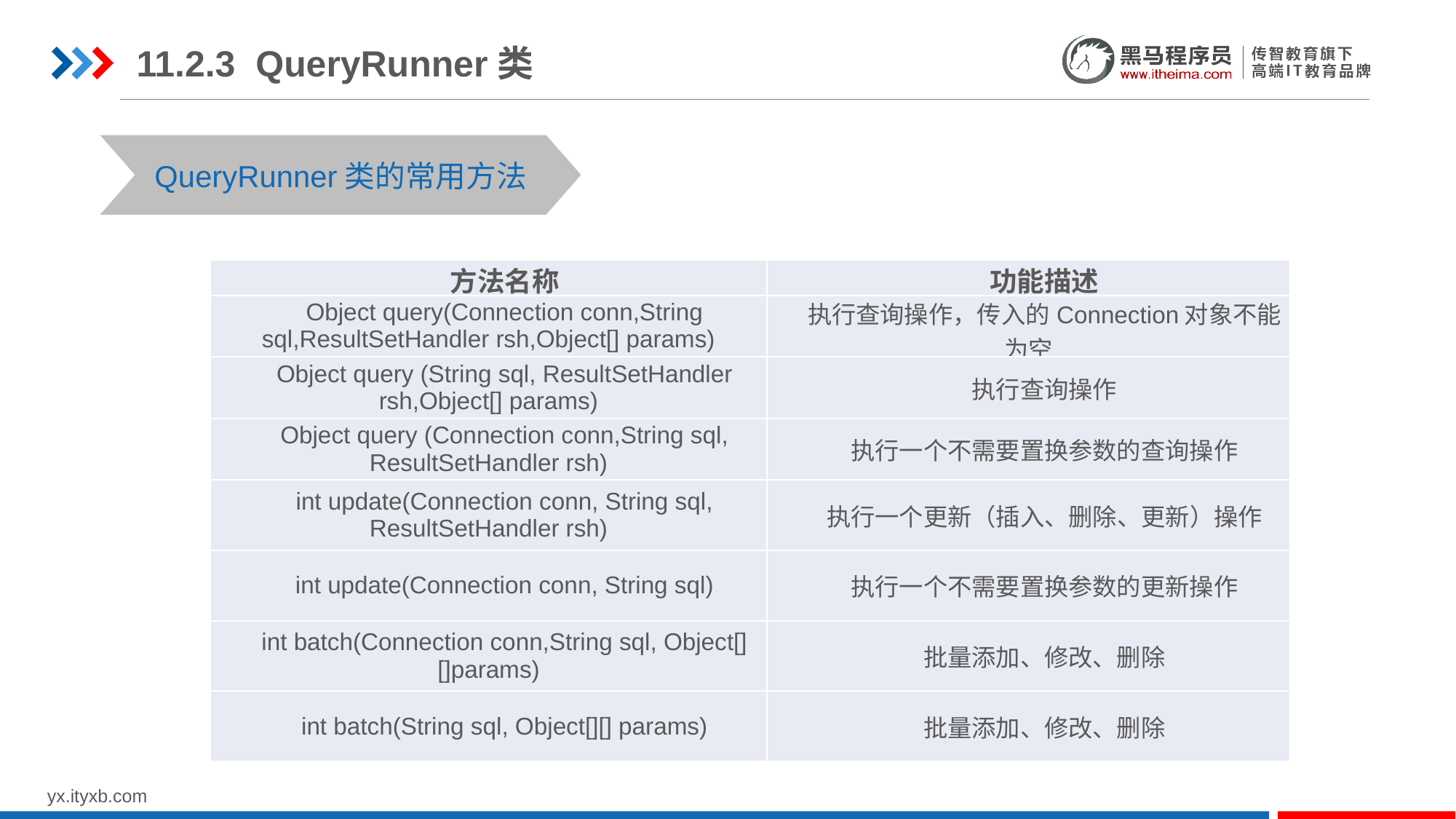

11.2.3  QueryRunner类

STEP  01
STEP  03
QueryRunner类的常用方法
| 方法名称 | 功能描述 |
| --- | --- |
| Object query(Connection conn,String sql,ResultSetHandler rsh,Object[] params) | 执行查询操作，传入的Connection对象不能为空 |
| Object query (String sql, ResultSetHandler rsh,Object[] params) | 执行查询操作 |
| Object query (Connection conn,String sql, ResultSetHandler rsh) | 执行一个不需要置换参数的查询操作 |
| int update(Connection conn, String sql, ResultSetHandler rsh) | 执行一个更新（插入、删除、更新）操作 |
| int update(Connection conn, String sql) | 执行一个不需要置换参数的更新操作 |
| int batch(Connection conn,String sql, Object[] []params) | 批量添加、修改、删除 |
| int batch(String sql, Object[][] params) | 批量添加、修改、删除 |